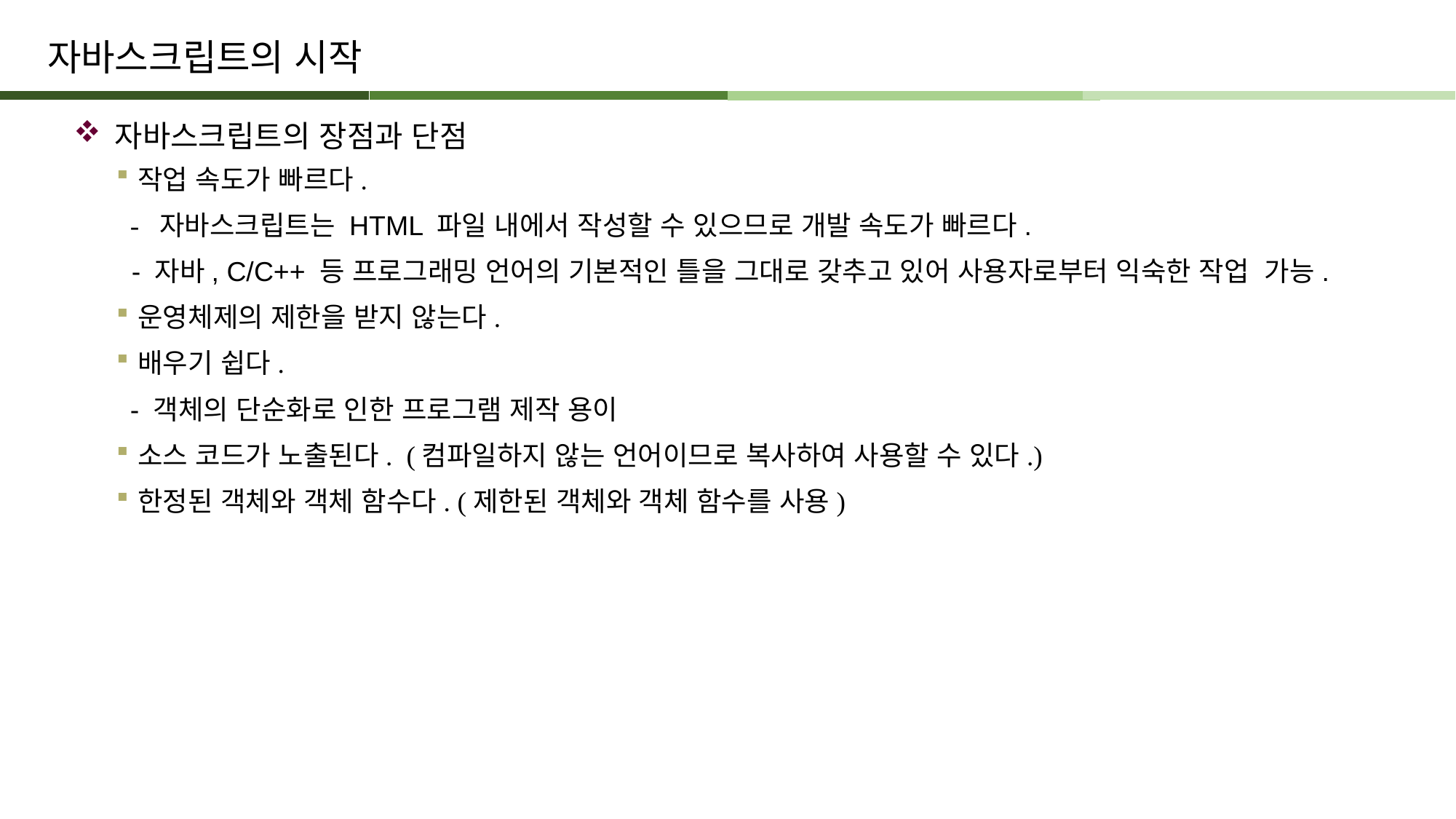

# 자바스크립트의 시작
자바스크립트의 장점과 단점
작업 속도가 빠르다.
  -  자바스크립트는 HTML 파일 내에서 작성할 수 있으므로 개발 속도가 빠르다.
  - 자바, C/C++ 등 프로그래밍 언어의 기본적인 틀을 그대로 갖추고 있어 사용자로부터 익숙한 작업  가능.
운영체제의 제한을 받지 않는다.
배우기 쉽다.
  - 객체의 단순화로 인한 프로그램 제작 용이
소스 코드가 노출된다.  (컴파일하지 않는 언어이므로 복사하여 사용할 수 있다.)
한정된 객체와 객체 함수다. (제한된 객체와 객체 함수를 사용)